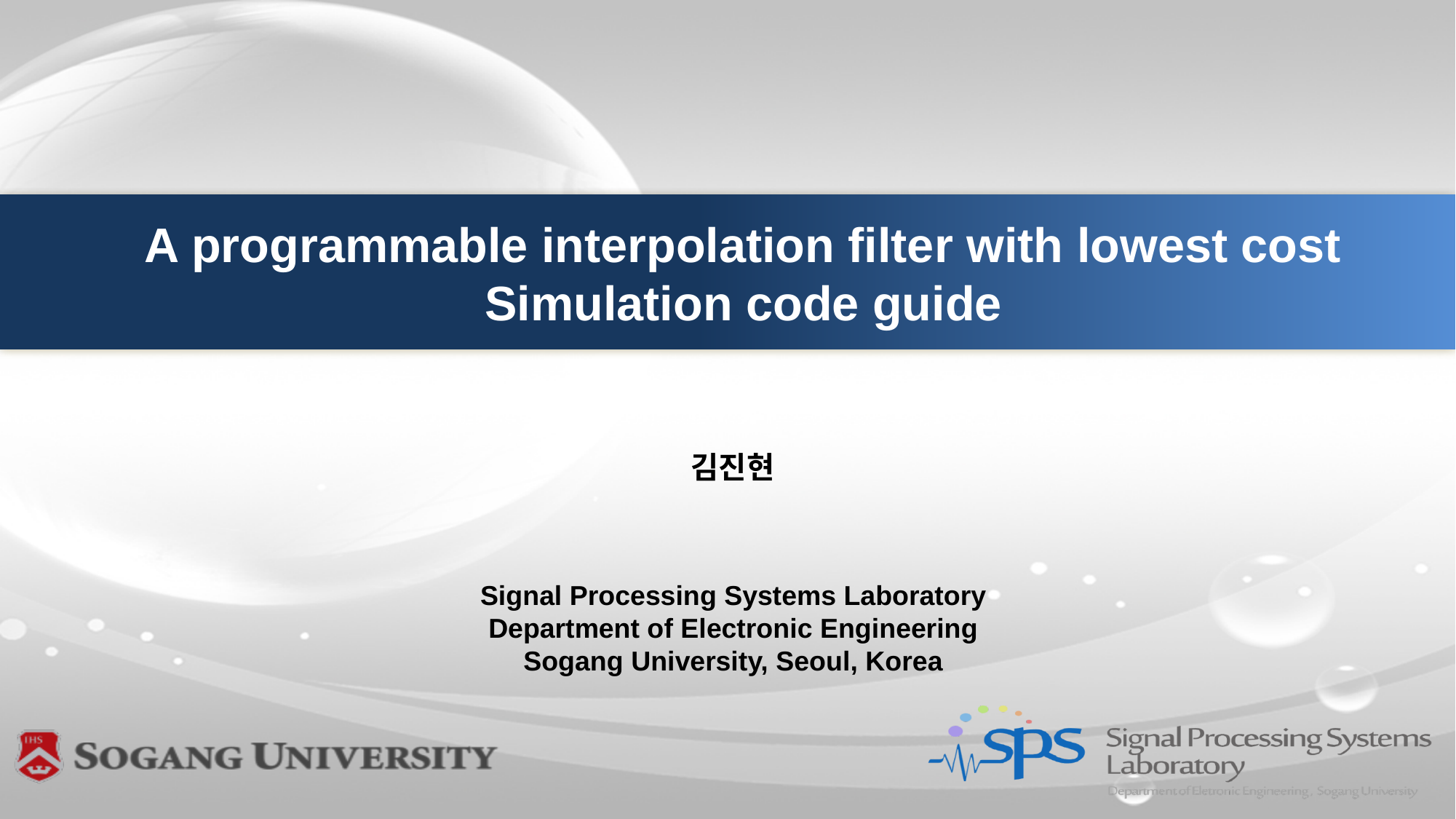

# A programmable interpolation filter with lowest cost Simulation code guide
김진현